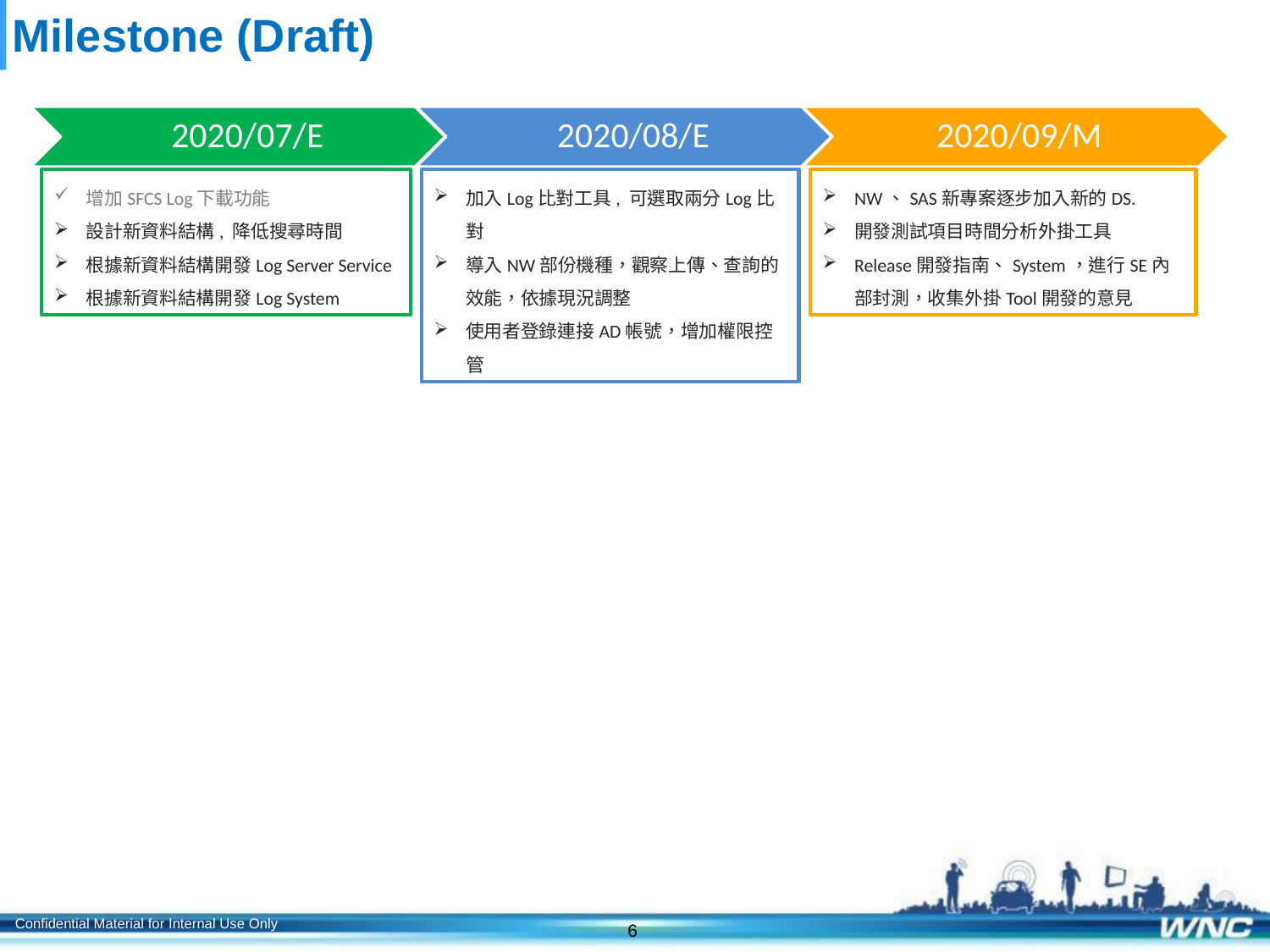

Milestone (Draft)
2020/07/E
2020/08/E
2020/09/M
增加SFCS Log下載功能
設計新資料結構, 降低搜尋時間
根據新資料結構開發Log Server Service
根據新資料結構開發Log System
加入Log比對工具, 可選取兩分Log比對
導入NW部份機種，觀察上傳、查詢的效能，依據現況調整
使用者登錄連接AD帳號，增加權限控管
NW、SAS新專案逐步加入新的DS.
開發測試項目時間分析外掛工具
Release開發指南、System，進行SE內部封測，收集外掛Tool開發的意見